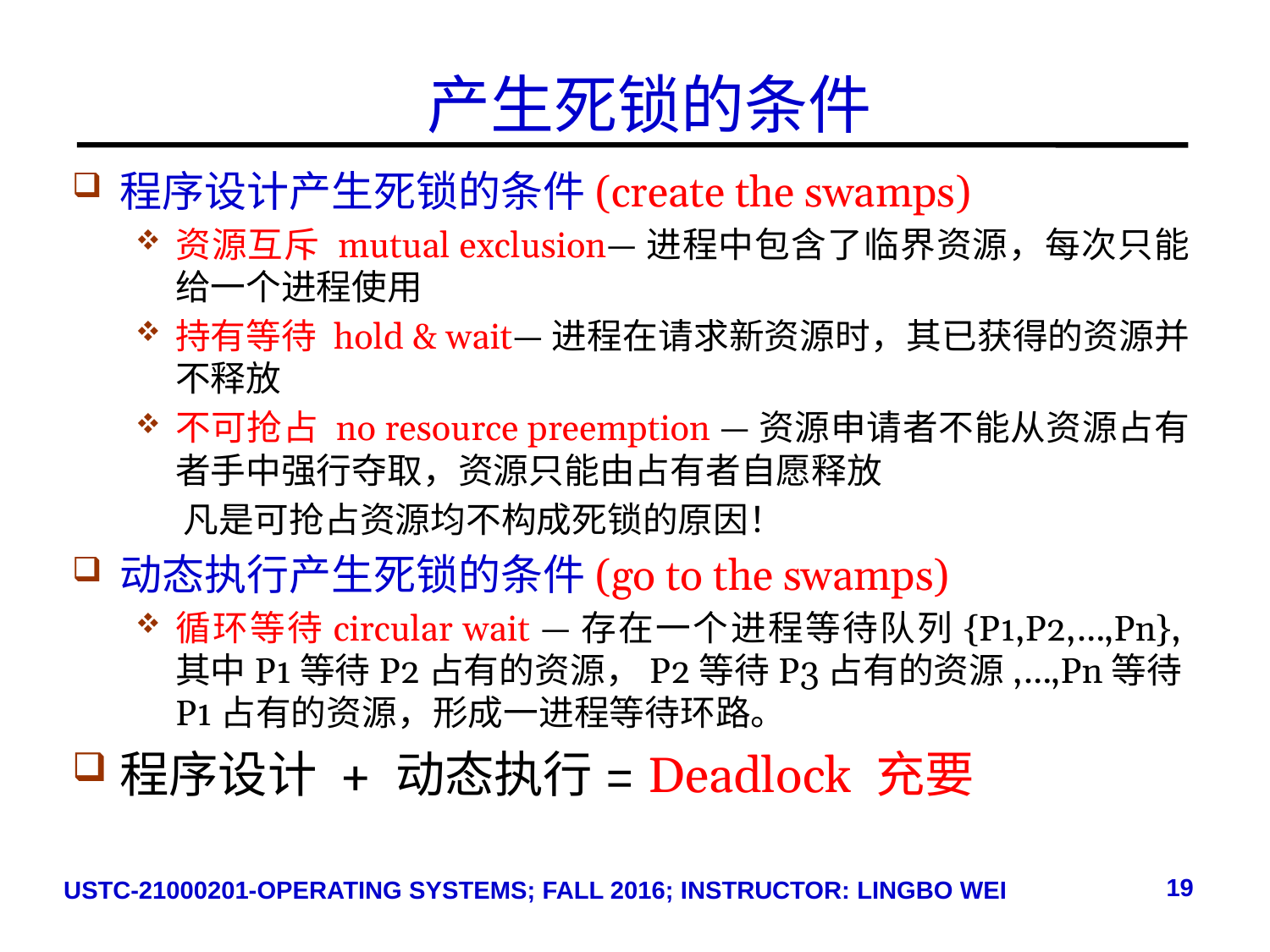

# 产生死锁的条件
程序设计产生死锁的条件(create the swamps)
资源互斥 mutual exclusion—进程中包含了临界资源，每次只能给一个进程使用
持有等待 hold & wait—进程在请求新资源时，其已获得的资源并不释放
不可抢占 no resource preemption —资源申请者不能从资源占有者手中强行夺取，资源只能由占有者自愿释放
     凡是可抢占资源均不构成死锁的原因！
动态执行产生死锁的条件(go to the swamps)
循环等待circular wait —存在一个进程等待队列{P1,P2,…,Pn},其中P1等待P2占有的资源，P2等待P3占有的资源,…,Pn等待P1占有的资源，形成一进程等待环路。
程序设计 + 动态执行= Deadlock 充要
19
USTC-21000201-OPERATING SYSTEMS; FALL 2016; INSTRUCTOR: LINGBO WEI